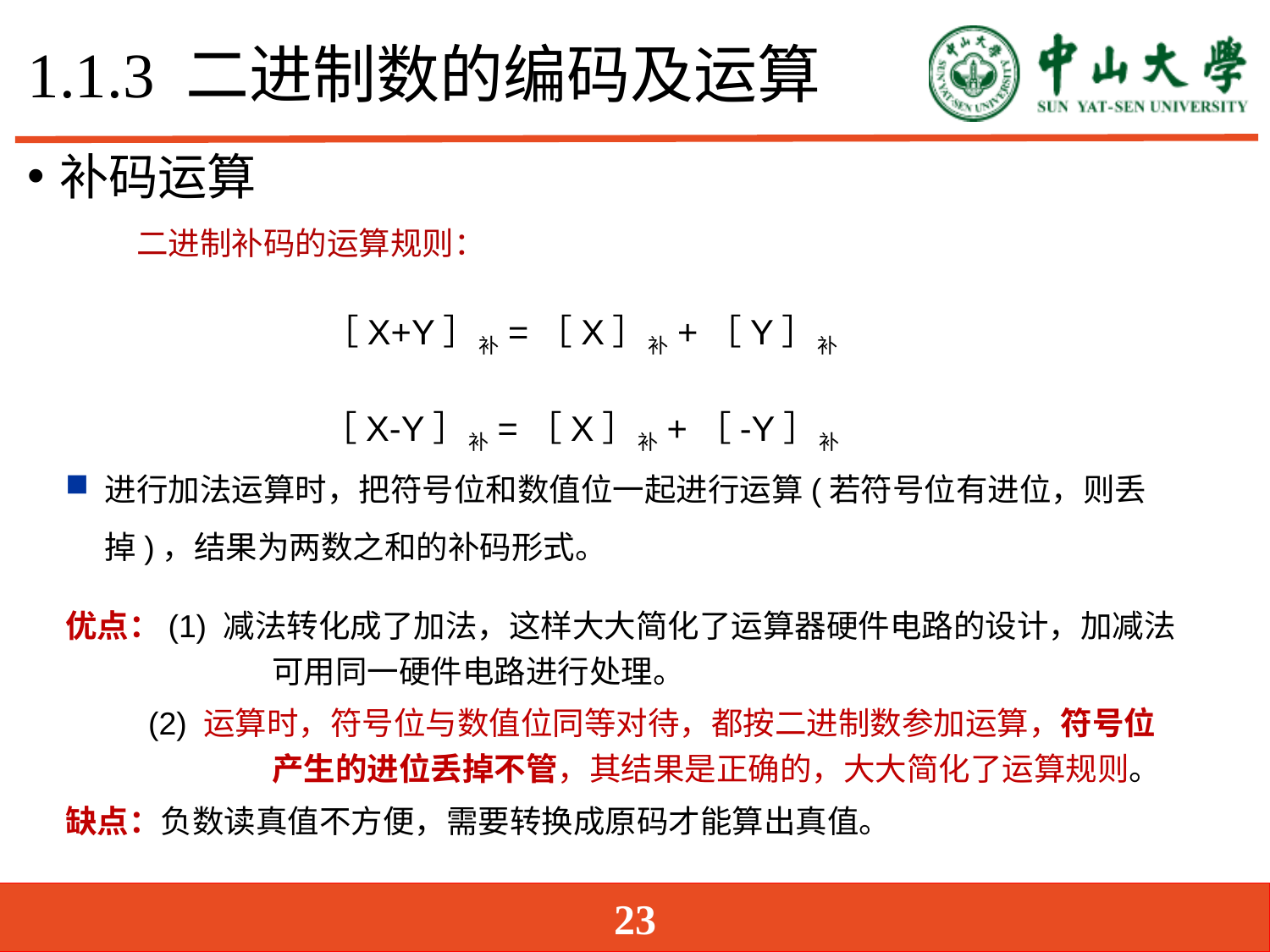

# 1.1.3 二进制数的编码及运算
补码运算
二进制补码的运算规则：
［X+Y］补=［X］补+［Y］补
［X-Y］补=［X］补+［-Y］补
进行加法运算时，把符号位和数值位一起进行运算(若符号位有进位，则丢掉)，结果为两数之和的补码形式。
优点：(1) 减法转化成了加法，这样大大简化了运算器硬件电路的设计，加减法  	  可用同一硬件电路进行处理。
	  (2) 运算时，符号位与数值位同等对待，都按二进制数参加运算，符号位 	  产生的进位丢掉不管，其结果是正确的，大大简化了运算规则。
缺点：负数读真值不方便，需要转换成原码才能算出真值。
23